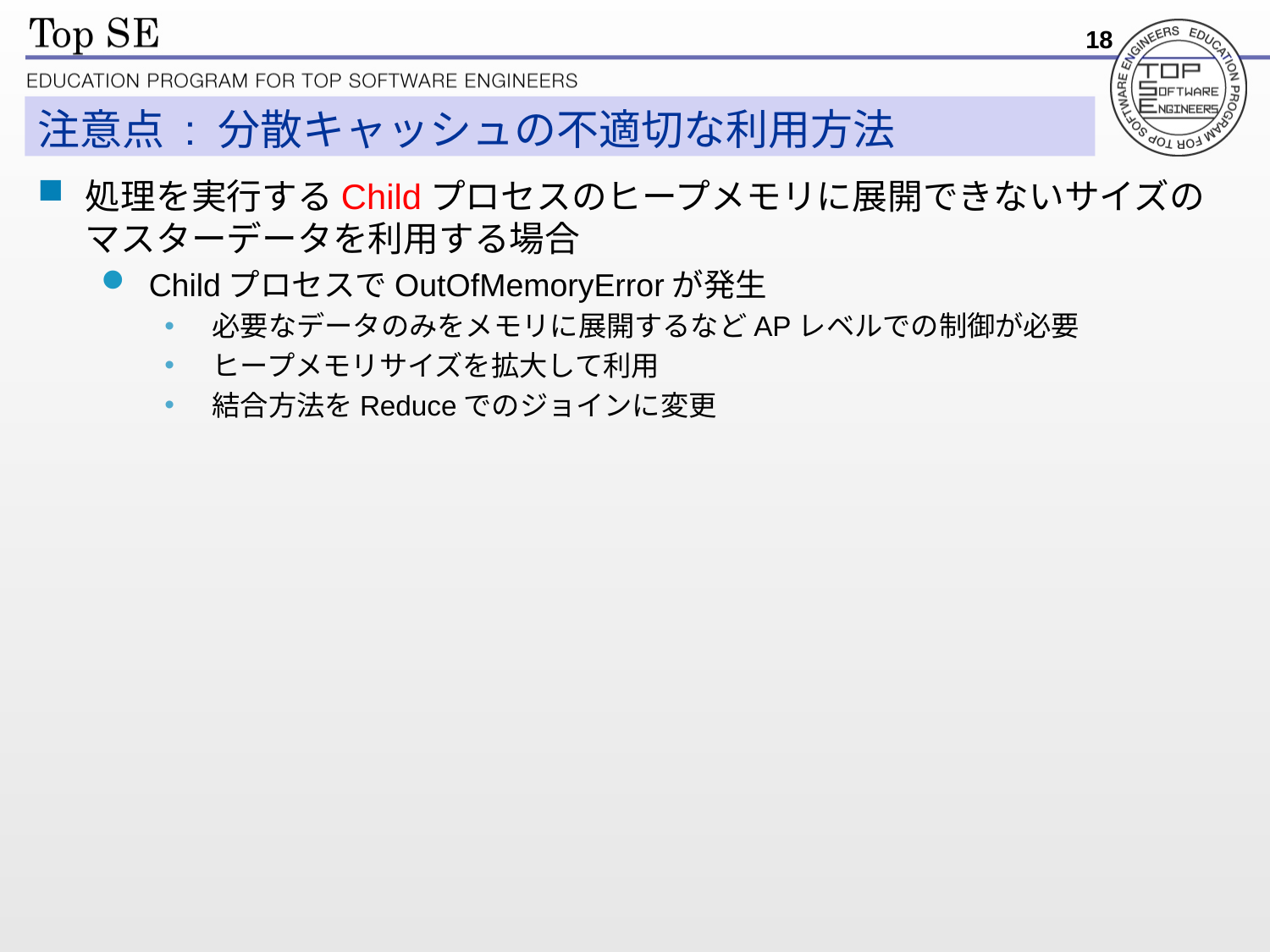

18
# 注意点 : 分散キャッシュの不適切な利用方法
処理を実行するChildプロセスのヒープメモリに展開できないサイズのマスターデータを利用する場合
ChildプロセスでOutOfMemoryErrorが発生
必要なデータのみをメモリに展開するなどAPレベルでの制御が必要
ヒープメモリサイズを拡大して利用
結合方法をReduceでのジョインに変更